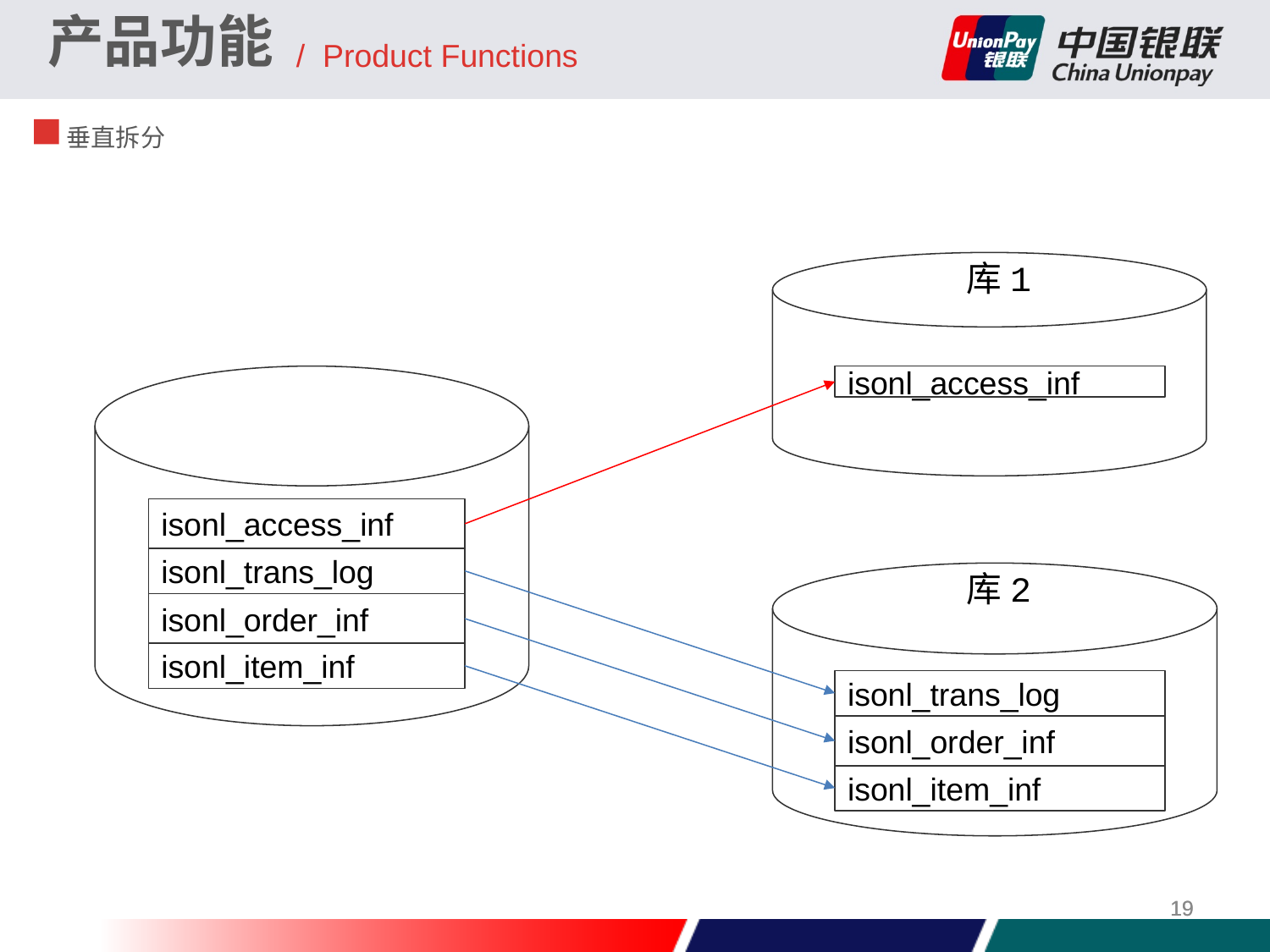

产品功能
/  Product Functions
垂直拆分

库1

isonl_access_inf
isonl_access_inf
isonl_trans_log
库2

isonl_order_inf
isonl_item_inf
isonl_trans_log
isonl_order_inf
isonl_item_inf
19
19